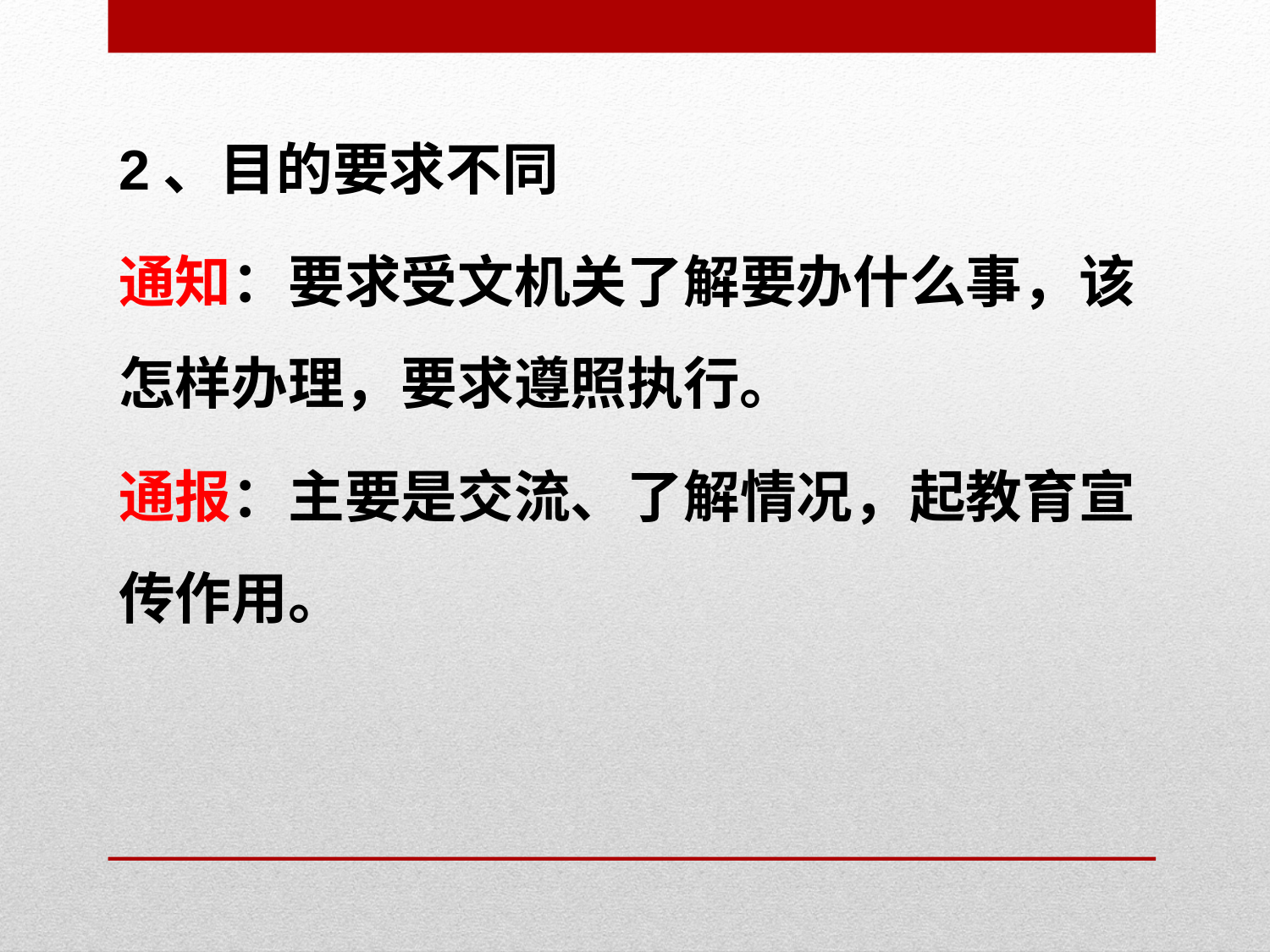

2、目的要求不同
通知：要求受文机关了解要办什么事，该怎样办理，要求遵照执行。
通报：主要是交流、了解情况，起教育宣传作用。